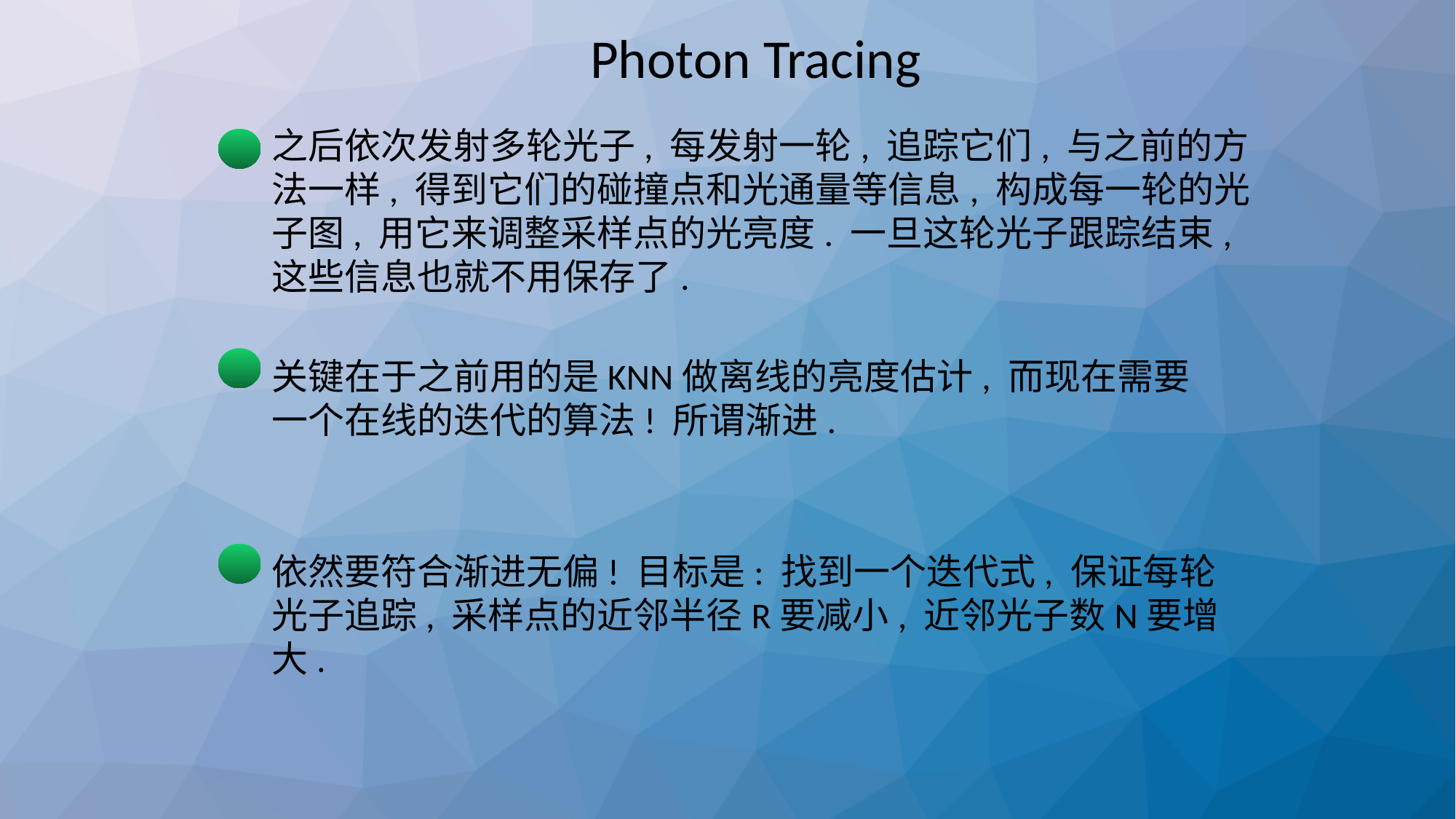

Photon Tracing
之后依次发射多轮光子, 每发射一轮, 追踪它们, 与之前的方法一样, 得到它们的碰撞点和光通量等信息, 构成每一轮的光子图, 用它来调整采样点的光亮度. 一旦这轮光子跟踪结束, 这些信息也就不用保存了.

关键在于之前用的是KNN做离线的亮度估计, 而现在需要一个在线的迭代的算法! 所谓渐进.

依然要符合渐进无偏! 目标是: 找到一个迭代式, 保证每轮光子追踪, 采样点的近邻半径R要减小, 近邻光子数N要增大.